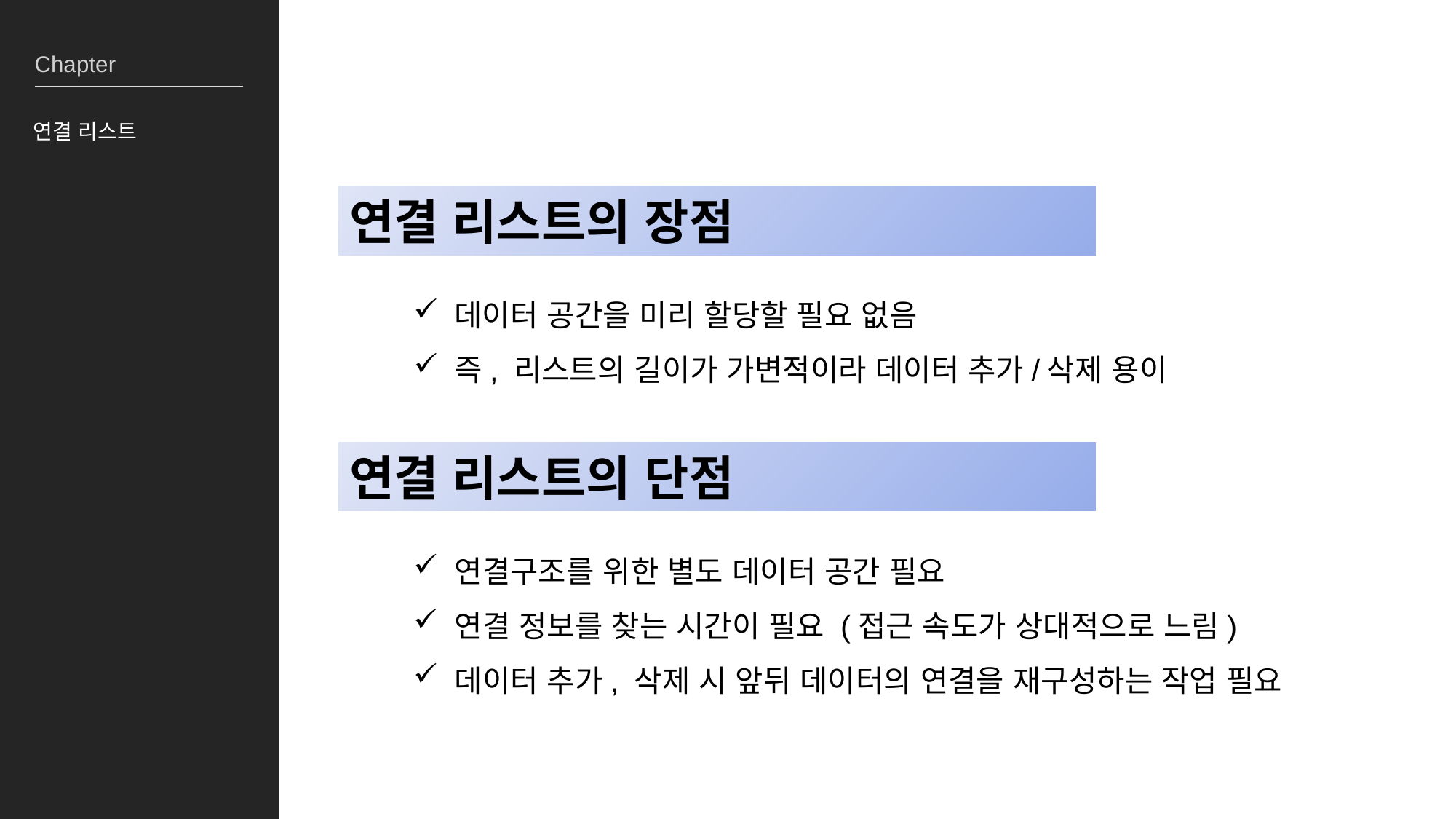

연결 리스트
연결 리스트의 장점
데이터 공간을 미리 할당할 필요 없음
즉, 리스트의 길이가 가변적이라 데이터 추가/삭제 용이
연결 리스트의 단점
연결구조를 위한 별도 데이터 공간 필요
연결 정보를 찾는 시간이 필요 (접근 속도가 상대적으로 느림)
데이터 추가, 삭제 시 앞뒤 데이터의 연결을 재구성하는 작업 필요